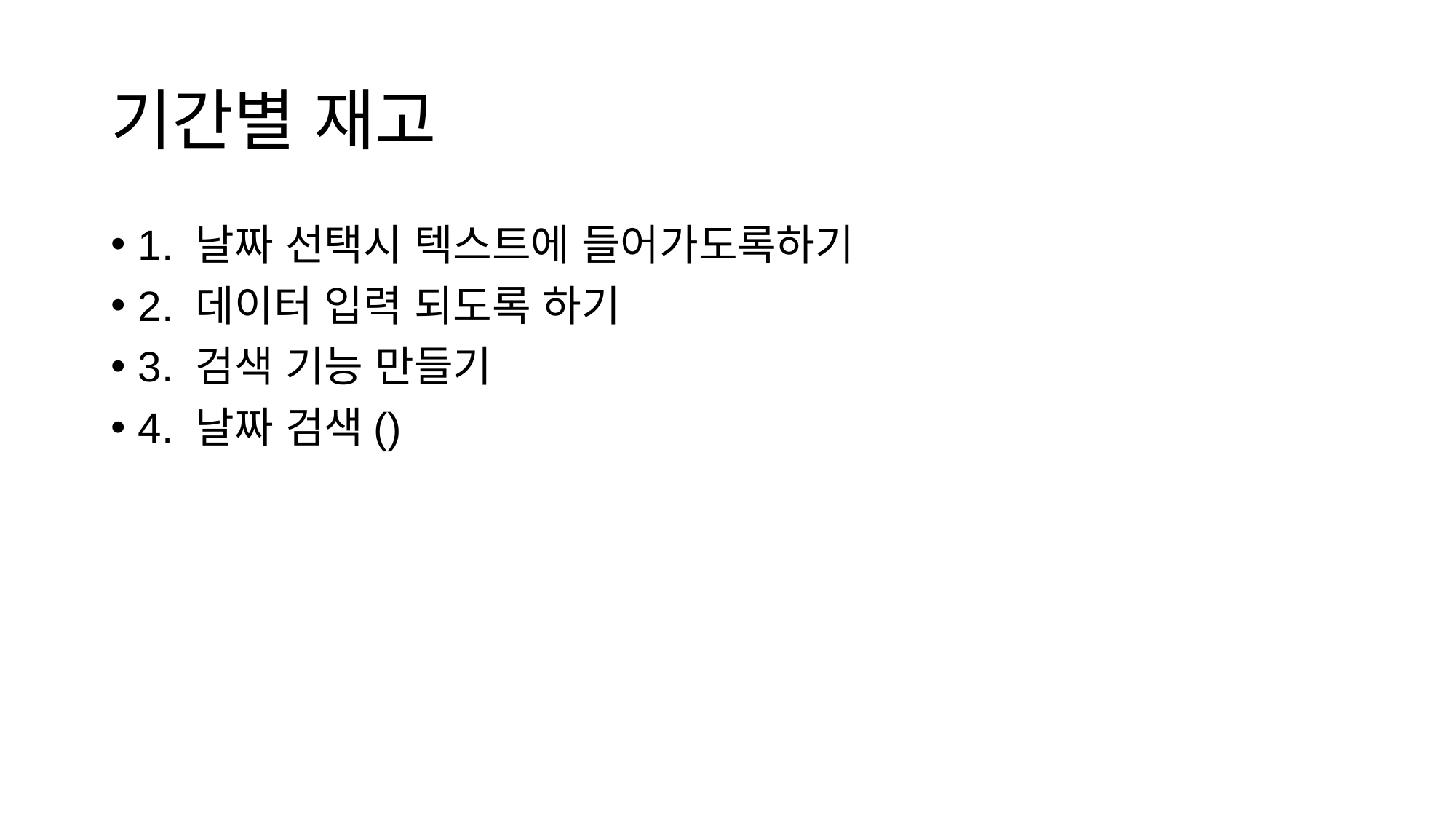

# 기간별 재고
1. 날짜 선택시 텍스트에 들어가도록하기
2. 데이터 입력 되도록 하기
3. 검색 기능 만들기
4. 날짜 검색()